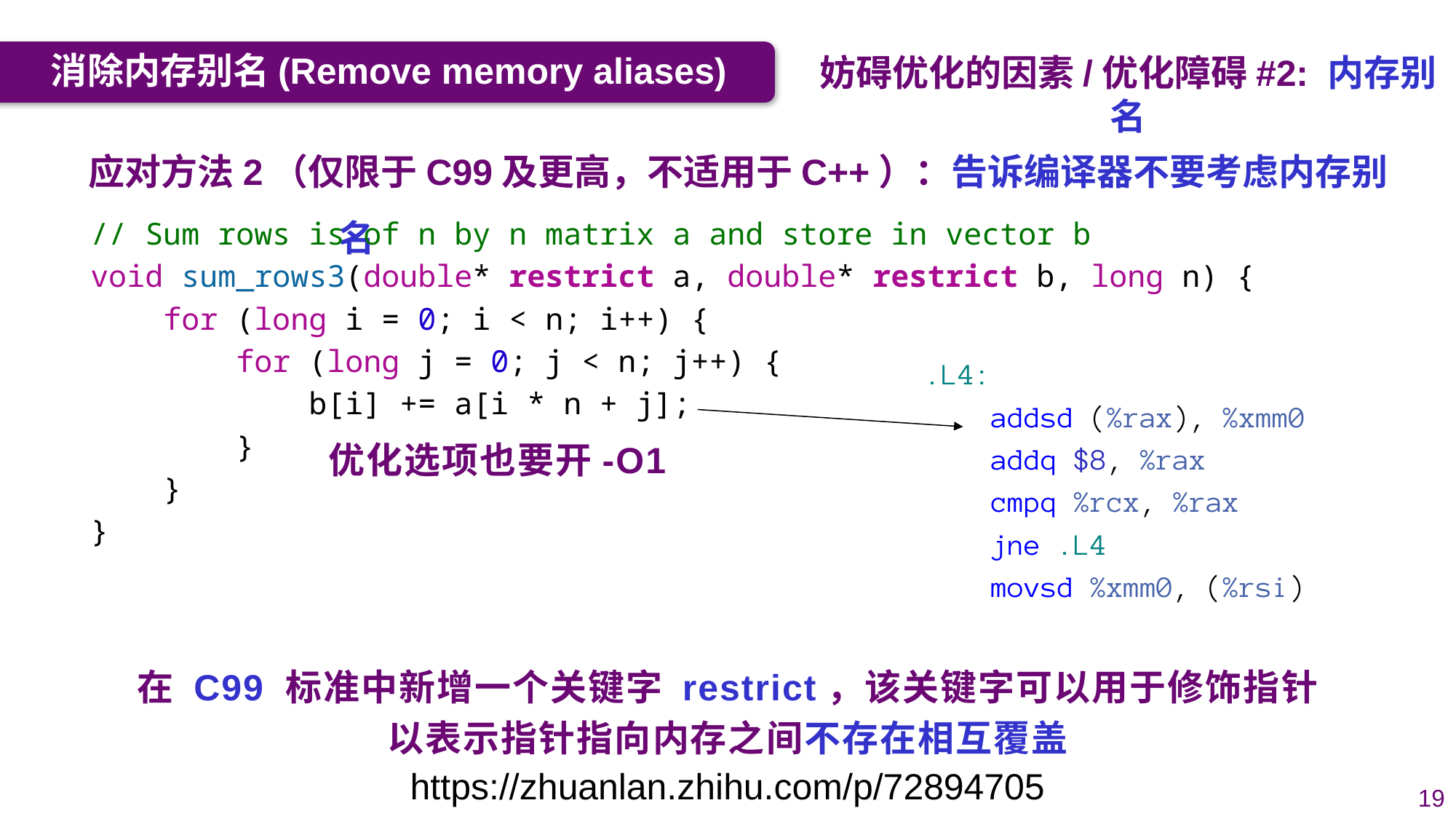

消除内存别名(Remove memory aliases)

妨碍优化的因素/优化障碍#2: 内存别名
应对方法2（仅限于C99及更高，不适用于C++）：告诉编译器不要考虑内存别名
// Sum rows is of n by n matrix a and store in vector b
void sum_rows3(double* restrict a, double* restrict b, long n) {
    for (long i = 0; i < n; i++) {
        for (long j = 0; j < n; j++) {
            b[i] += a[i * n + j];
        }
    }
}
.L4:
    addsd (%rax), %xmm0
    addq $8, %rax
    cmpq %rcx, %rax
    jne .L4
    movsd %xmm0, (%rsi)
优化选项也要开-O1
在 C99 标准中新增一个关键字 restrict，该关键字可以用于修饰指针
以表示指针指向内存之间不存在相互覆盖
https://zhuanlan.zhihu.com/p/72894705
19